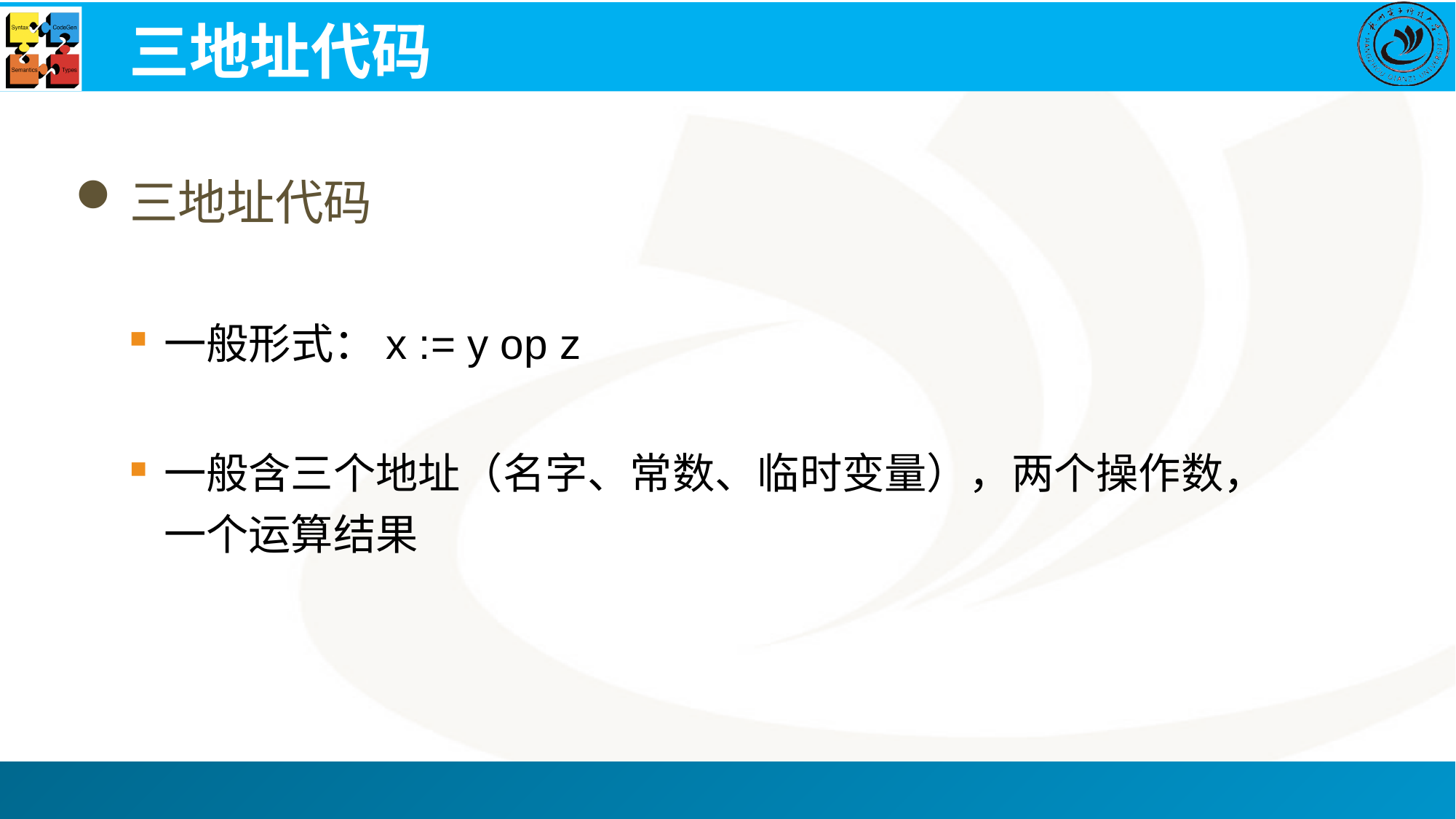

# 三地址代码
三地址代码
一般形式：x := y op z
一般含三个地址（名字、常数、临时变量），两个操作数，一个运算结果
32